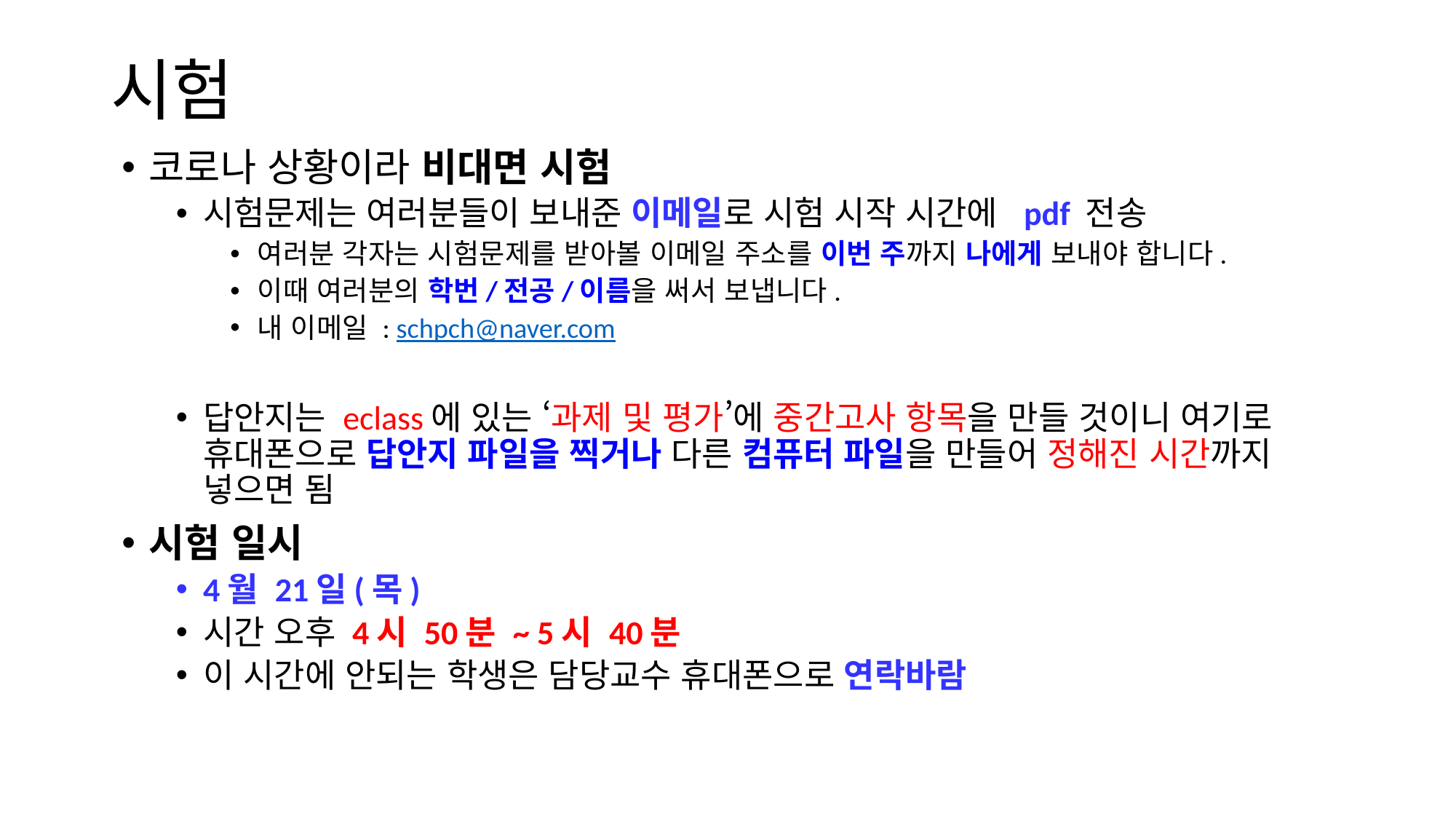

# 시험
코로나 상황이라 비대면 시험
시험문제는 여러분들이 보내준 이메일로 시험 시작 시간에  pdf 전송
여러분 각자는 시험문제를 받아볼 이메일 주소를 이번 주까지 나에게 보내야 합니다.
이때 여러분의 학번/전공/이름을 써서 보냅니다.
내 이메일 : schpch@naver.com

답안지는 eclass에 있는 ‘과제 및 평가’에 중간고사 항목을 만들 것이니 여기로 휴대폰으로 답안지 파일을 찍거나 다른 컴퓨터 파일을 만들어 정해진 시간까지 넣으면 됨
시험 일시
4월 21일(목)
시간 오후 4시 50분 ~ 5시 40분
이 시간에 안되는 학생은 담당교수 휴대폰으로 연락바람